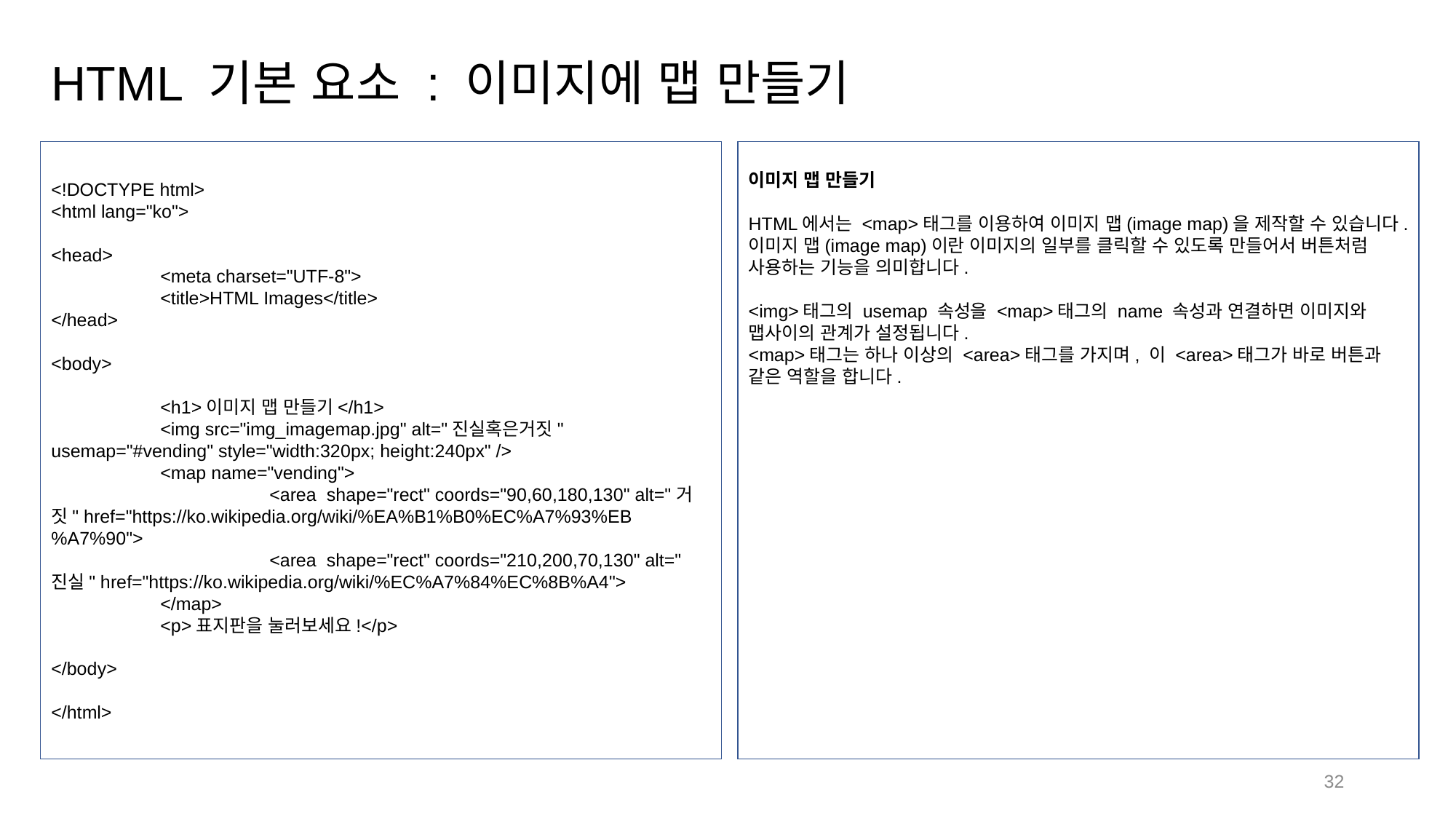

# HTML 기본 요소 : 이미지에 맵 만들기
<!DOCTYPE html>
<html lang="ko">

<head>
	<meta charset="UTF-8">
	<title>HTML Images</title>
</head>

<body>

	<h1>이미지 맵 만들기</h1>
	<img src="img_imagemap.jpg" alt="진실혹은거짓" usemap="#vending" style="width:320px; height:240px" />
	<map name="vending">
		<area  shape="rect" coords="90,60,180,130" alt="거짓" href="https://ko.wikipedia.org/wiki/%EA%B1%B0%EC%A7%93%EB%A7%90">
		<area  shape="rect" coords="210,200,70,130" alt="진실" href="https://ko.wikipedia.org/wiki/%EC%A7%84%EC%8B%A4">
	</map>
	<p>표지판을 눌러보세요!</p>

</body>

</html>

이미지 맵 만들기

HTML에서는 <map>태그를 이용하여 이미지 맵(image map)을 제작할 수 있습니다.
이미지 맵(image map)이란 이미지의 일부를 클릭할 수 있도록 만들어서 버튼처럼 사용하는 기능을 의미합니다.

<img>태그의 usemap 속성을 <map>태그의 name 속성과 연결하면 이미지와 맵사이의 관계가 설정됩니다.
<map>태그는 하나 이상의 <area>태그를 가지며, 이 <area>태그가 바로 버튼과 같은 역할을 합니다.

32